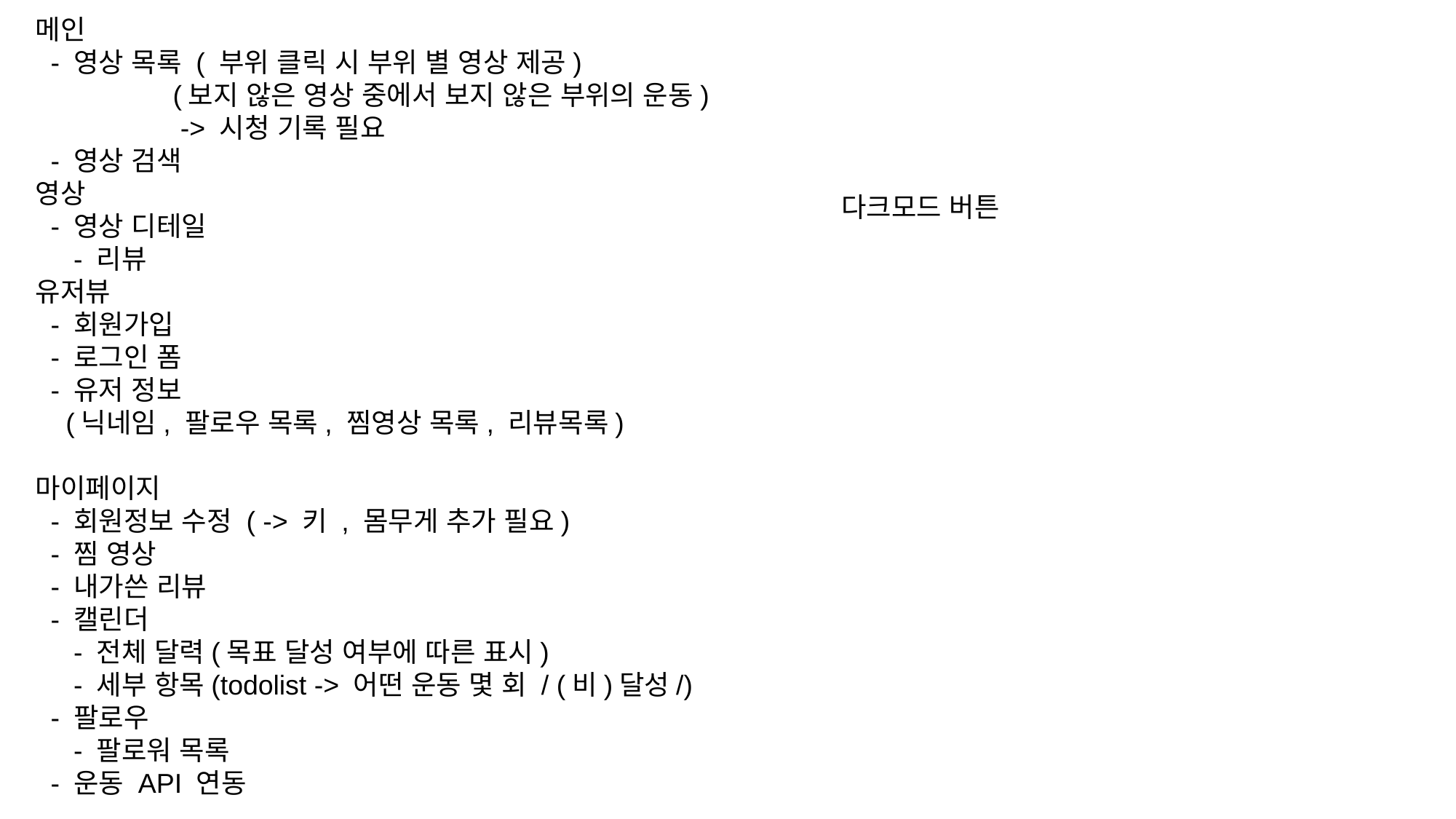

메인
  - 영상 목록 ( 부위 클릭 시 부위 별 영상 제공)
                  (보지 않은 영상 중에서 보지 않은 부위의 운동)
                   -> 시청 기록 필요
  - 영상 검색
영상
  - 영상 디테일
     - 리뷰
유저뷰
  - 회원가입
  - 로그인 폼
  - 유저 정보
    (닉네임, 팔로우 목록, 찜영상 목록, 리뷰목록)

마이페이지
  - 회원정보 수정 ( -> 키 , 몸무게 추가 필요)
  - 찜 영상
  - 내가쓴 리뷰
  - 캘린더
     - 전체 달력(목표 달성 여부에 따른 표시)
     - 세부 항목(todolist -> 어떤 운동 몇 회 / (비)달성/)
  - 팔로우
     - 팔로워 목록
  - 운동 API 연동
다크모드 버튼